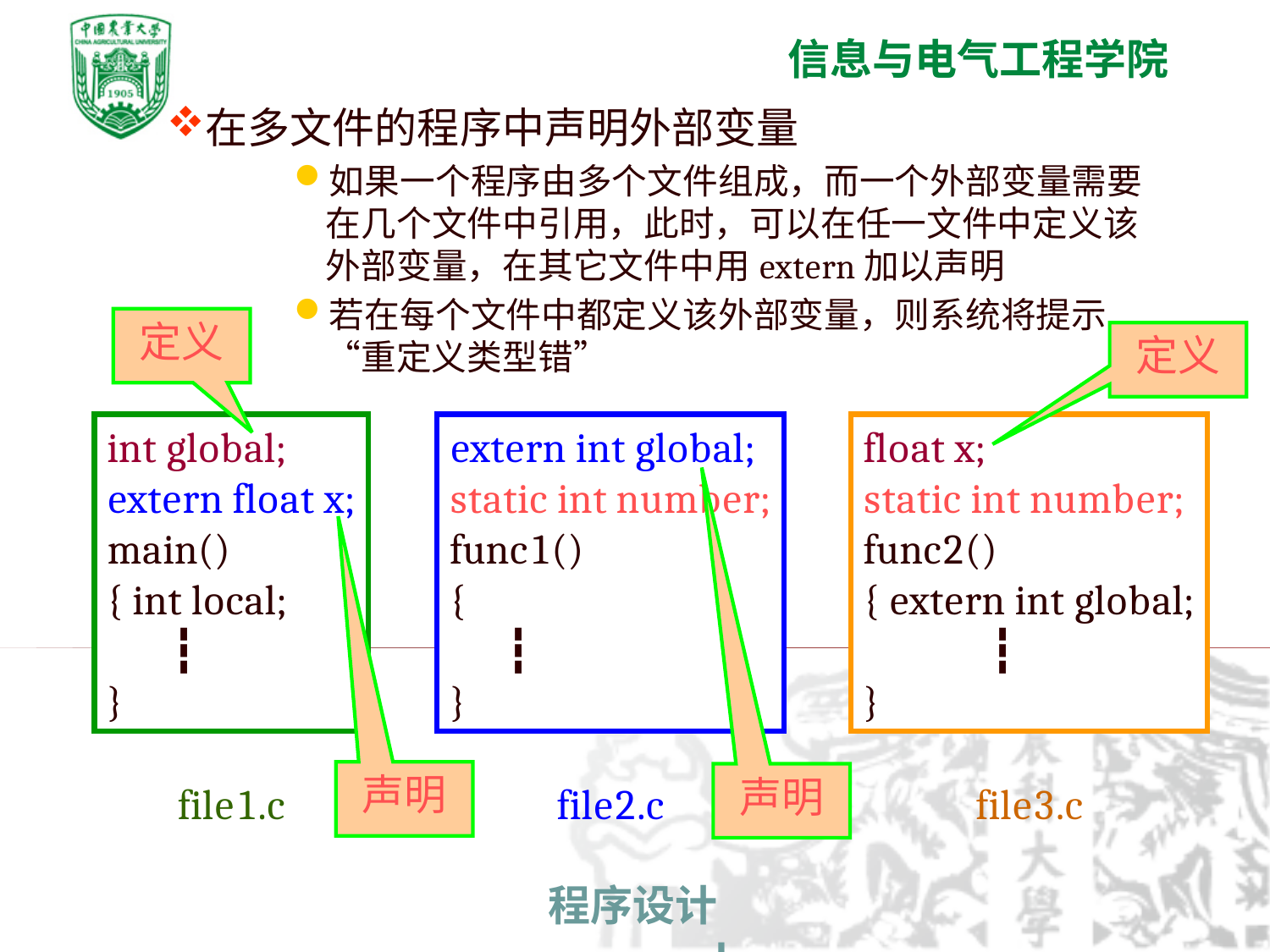

在多文件的程序中声明外部变量
如果一个程序由多个文件组成，而一个外部变量需要在几个文件中引用，此时，可以在任一文件中定义该外部变量，在其它文件中用extern加以声明
若在每个文件中都定义该外部变量，则系统将提示“重定义类型错”
定义
定义
int global;
extern float x;
main()
{ int local;
       ┇
}
extern int global;
static int number;
func1()
{
      ┇
}
float x;
static int number;
func2()
{ extern int global;
	┇
}
file1.c
file2.c
file3.c
声明
声明